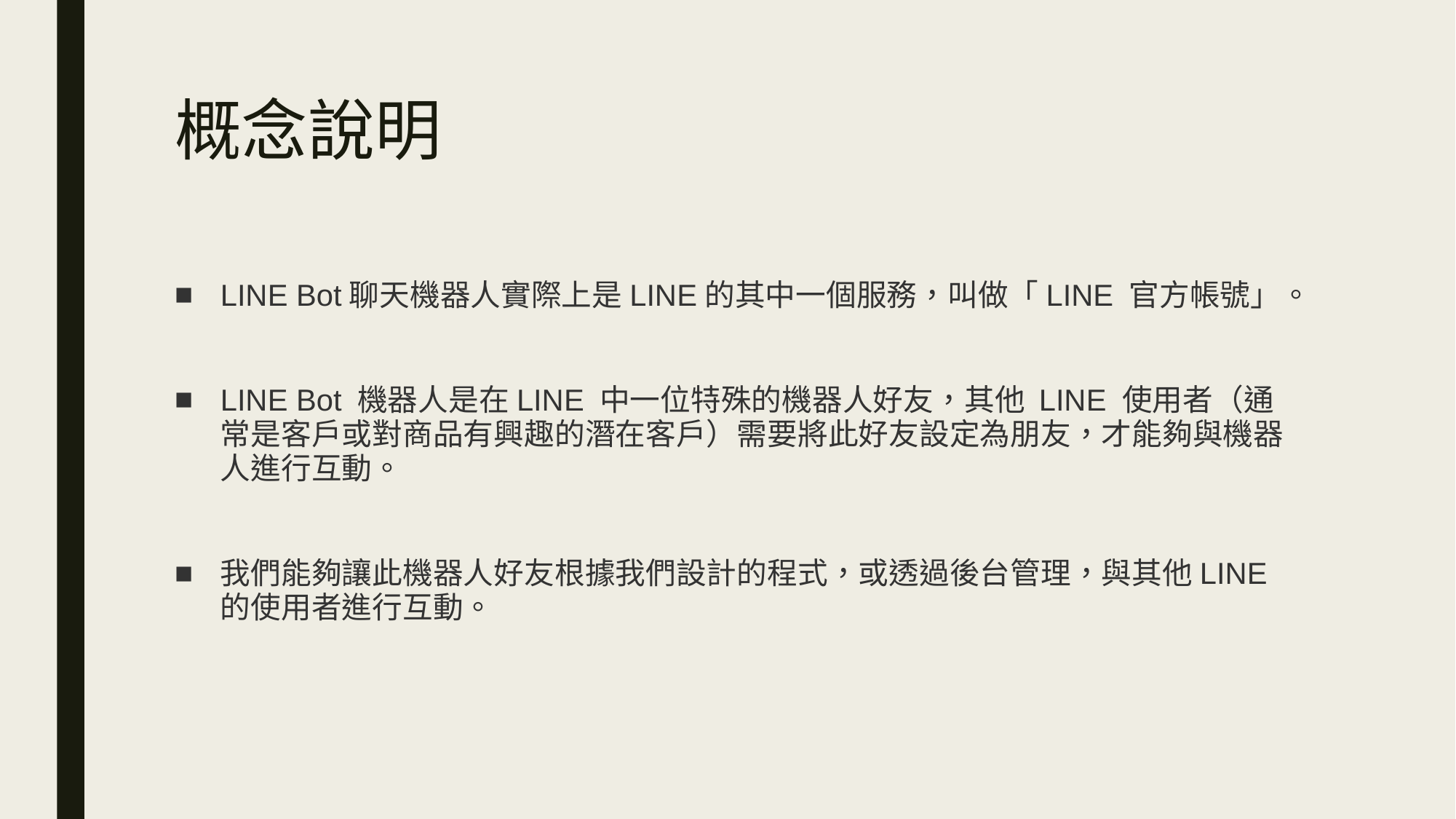

# 概念說明
LINE Bot聊天機器人實際上是LINE的其中一個服務，叫做「LINE 官方帳號」。

LINE Bot 機器人是在LINE 中一位特殊的機器人好友，其他 LINE 使用者（通常是客戶或對商品有興趣的潛在客戶）需要將此好友設定為朋友，才能夠與機器人進行互動。

我們能夠讓此機器人好友根據我們設計的程式，或透過後台管理，與其他LINE的使用者進行互動。